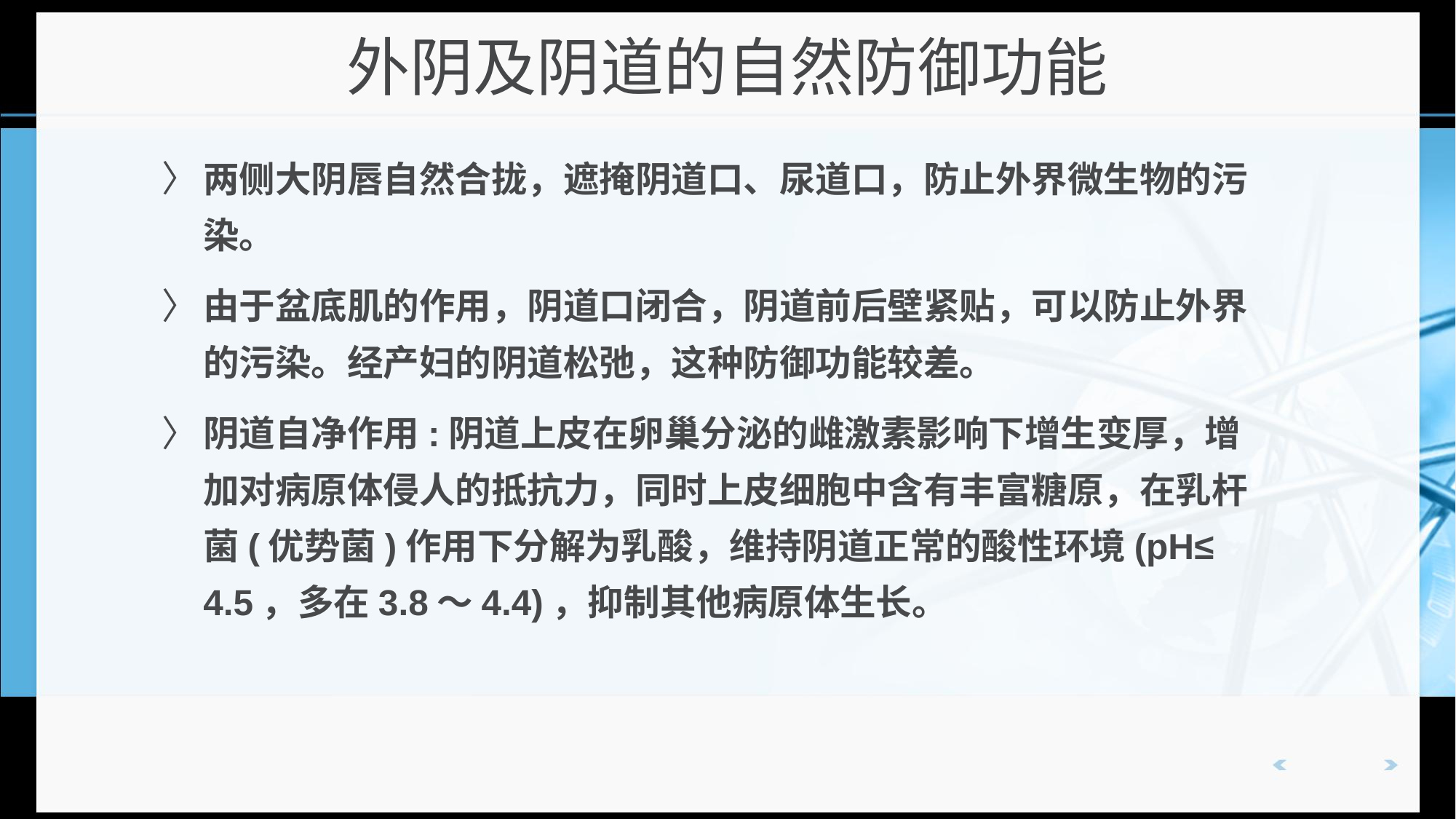

# 外阴及阴道的自然防御功能
两侧大阴唇自然合拢，遮掩阴道口、尿道口，防止外界微生物的污染。
由于盆底肌的作用，阴道口闭合，阴道前后壁紧贴，可以防止外界的污染。经产妇的阴道松弛，这种防御功能较差。
阴道自净作用:阴道上皮在卵巢分泌的雌激素影响下增生变厚，增加对病原体侵人的抵抗力，同时上皮细胞中含有丰富糖原，在乳杆菌(优势菌)作用下分解为乳酸，维持阴道正常的酸性环境(pH≤ 4.5，多在3.8～4.4)，抑制其他病原体生长。